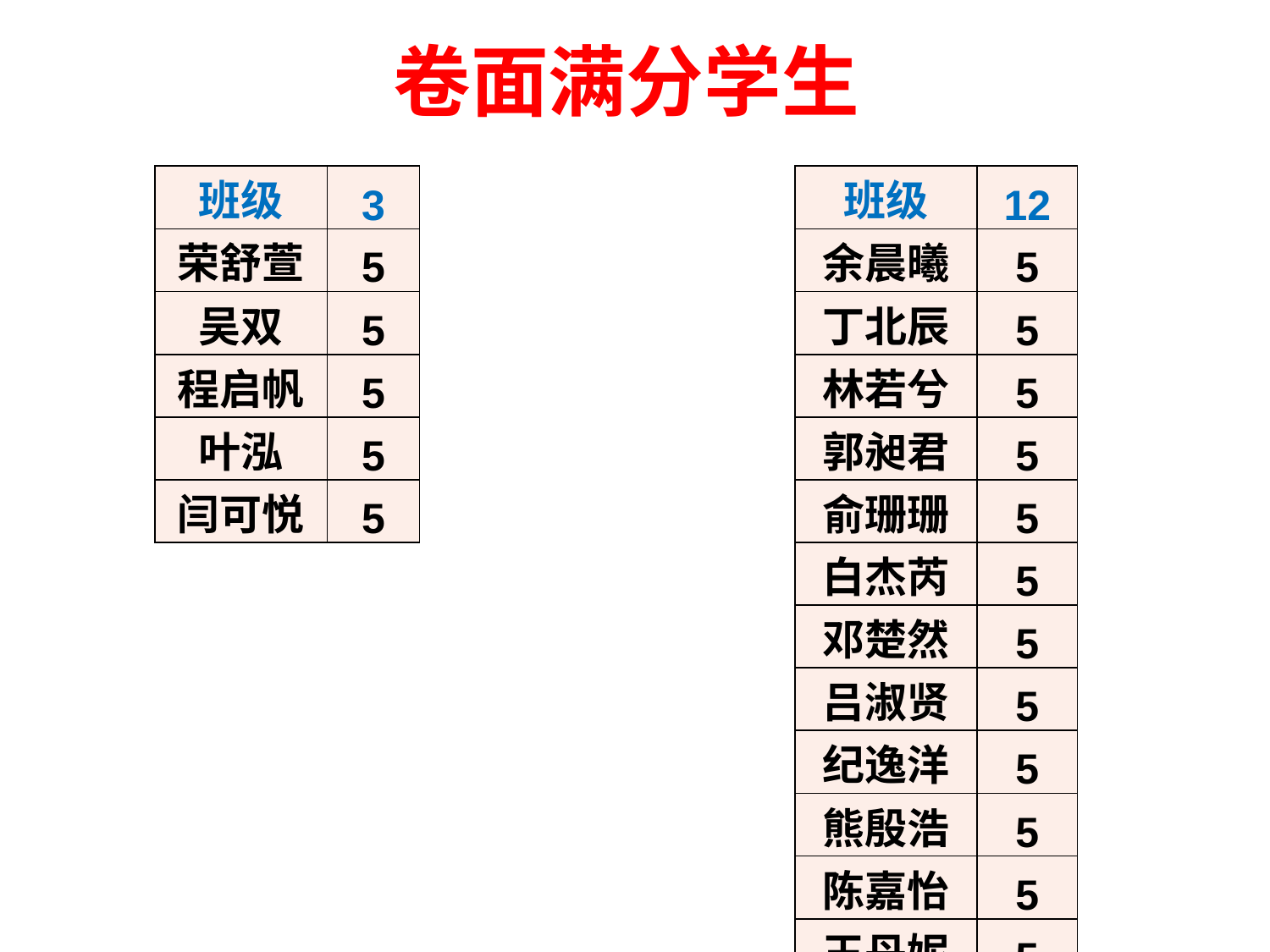

# 卷面满分学生
| 班级 | 3 |
| --- | --- |
| 荣舒萱 | 5 |
| 吴双 | 5 |
| 程启帆 | 5 |
| 叶泓 | 5 |
| 闫可悦 | 5 |
| 班级 | 12 |
| --- | --- |
| 余晨曦 | 5 |
| 丁北辰 | 5 |
| 林若兮 | 5 |
| 郭昶君 | 5 |
| 俞珊珊 | 5 |
| 白杰芮 | 5 |
| 邓楚然 | 5 |
| 吕淑贤 | 5 |
| 纪逸洋 | 5 |
| 熊殷浩 | 5 |
| 陈嘉怡 | 5 |
| 王丹妮 | 5 |